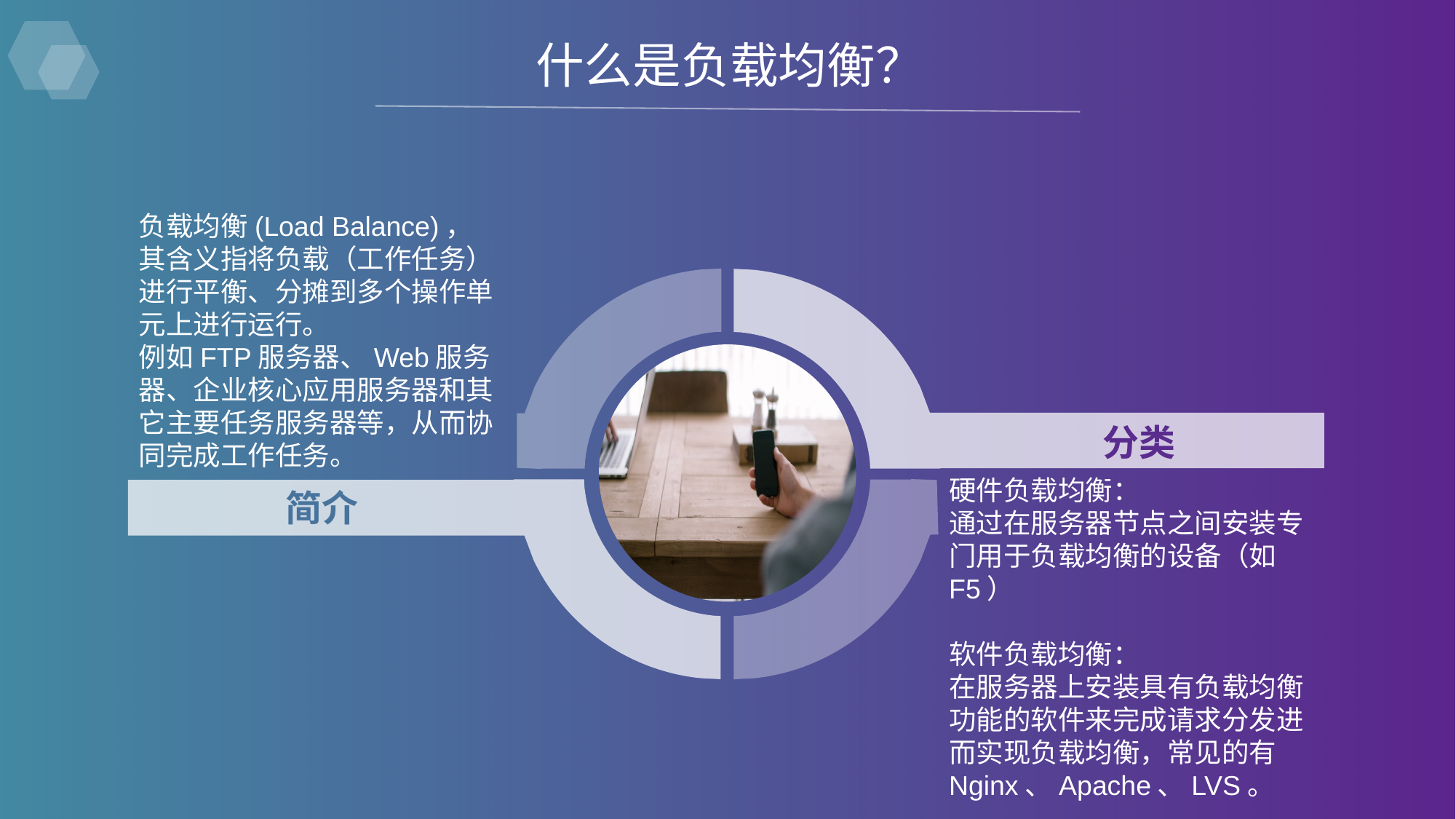

什么是负载均衡？

负载均衡(Load Balance)，
其含义指将负载（工作任务）进行平衡、分摊到多个操作单元上进行运行。
例如FTP服务器、Web服务器、企业核心应用服务器和其它主要任务服务器等，从而协同完成工作任务。

分类
硬件负载均衡：
通过在服务器节点之间安装专门用于负载均衡的设备（如F5）

软件负载均衡：
在服务器上安装具有负载均衡功能的软件来完成请求分发进而实现负载均衡，常见的有Nginx、Apache、LVS。

简介